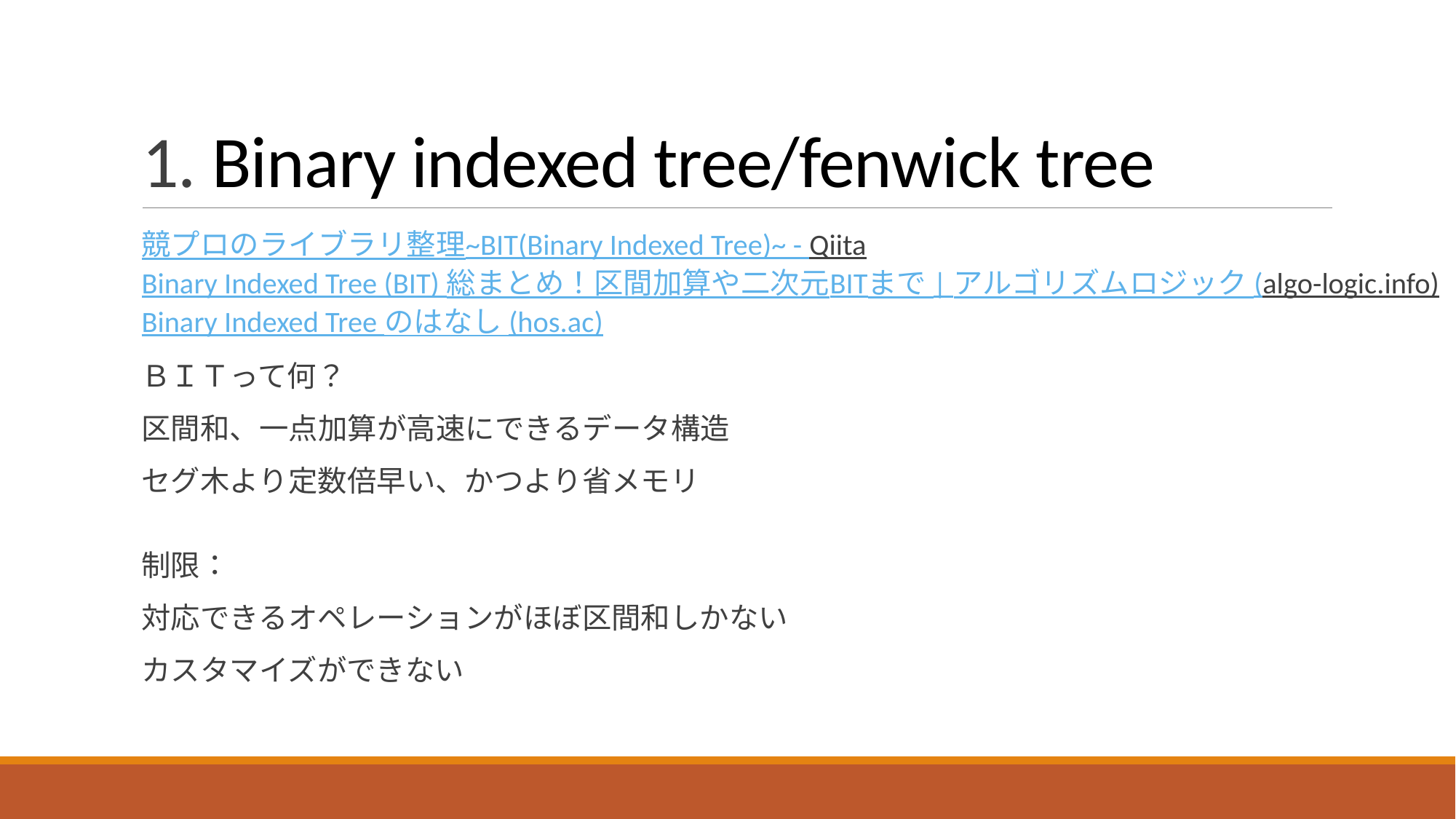

# 1. Binary indexed tree/fenwick tree
競プロのライブラリ整理~BIT(Binary Indexed Tree)~ - Qiita
Binary Indexed Tree (BIT) 総まとめ！区間加算や二次元BITまで | アルゴリズムロジック (algo-logic.info)
Binary Indexed Tree のはなし (hos.ac)
ＢＩＴって何？
区間和、一点加算が高速にできるデータ構造
セグ木より定数倍早い、かつより省メモリ
制限：
対応できるオペレーションがほぼ区間和しかない
カスタマイズができない